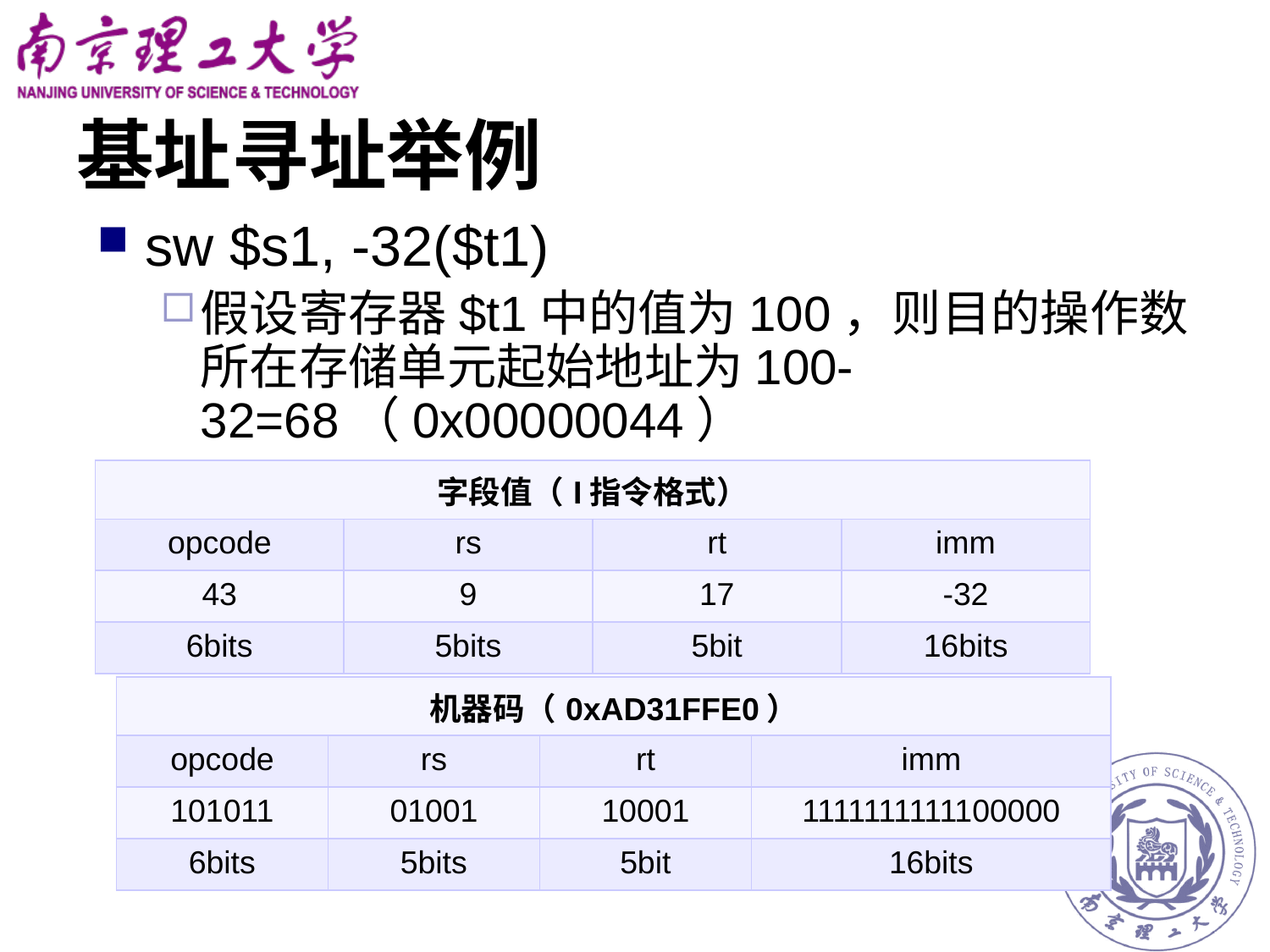

# 基址寻址举例
sw $s1, -32($t1)
假设寄存器$t1中的值为100，则目的操作数所在存储单元起始地址为100-32=68（0x00000044）
| 字段值（I指令格式） |  |  |  |
| --- | --- | --- | --- |
| opcode | rs | rt | imm |
| 43 | 9 | 17 | -32 |
| 6bits | 5bits | 5bit | 16bits |
| 机器码（0xAD31FFE0） |  |  |  |
| --- | --- | --- | --- |
| opcode | rs | rt | imm |
| 101011 | 01001 | 10001 | 1111111111100000 |
| 6bits | 5bits | 5bit | 16bits |